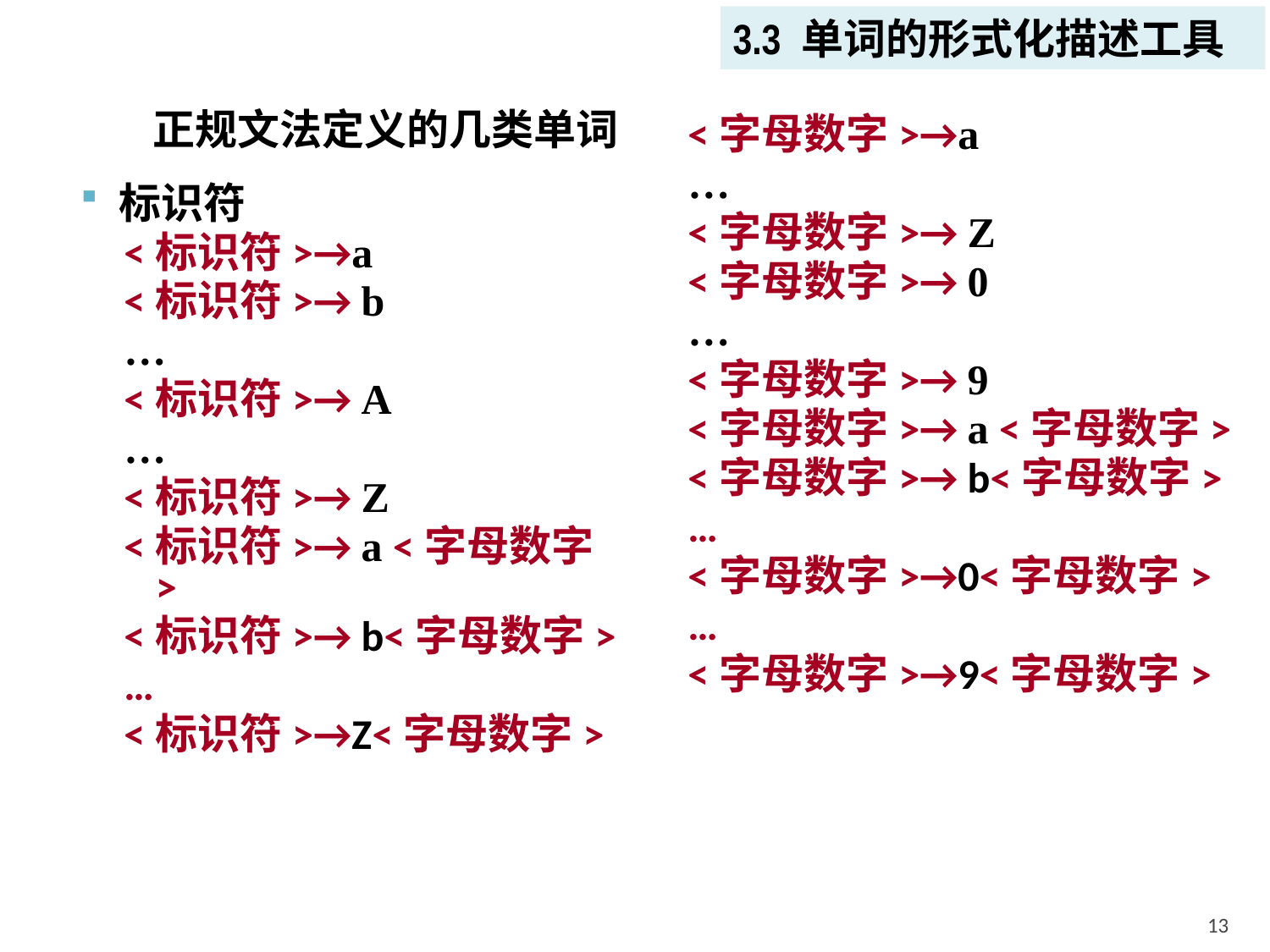

3.3 单词的形式化描述工具
<字母数字>→a
…
<字母数字>→ Z
<字母数字>→ 0
…
<字母数字>→ 9
<字母数字>→ a <字母数字>
<字母数字>→ b<字母数字>
…
<字母数字>→0<字母数字>
…
<字母数字>→9<字母数字>
正规文法定义的几类单词
标识符
<标识符>→a
<标识符>→ b
…
<标识符>→ A
…
<标识符>→ Z
<标识符>→ a <字母数字>
<标识符>→ b<字母数字>
…
<标识符>→Z<字母数字>
13